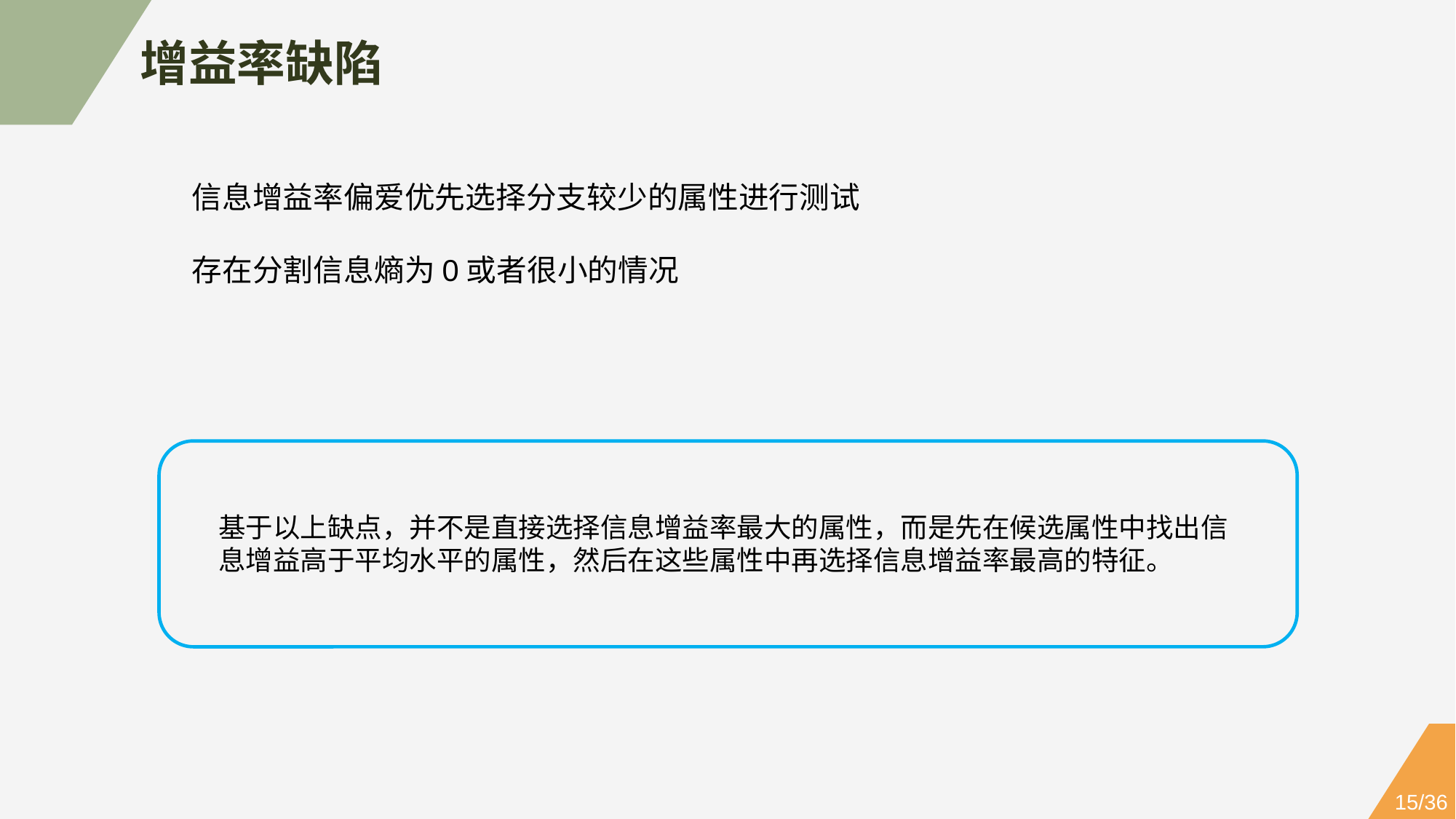

增益率缺陷
信息增益率偏爱优先选择分支较少的属性进行测试

存在分割信息熵为0或者很小的情况

基于以上缺点，并不是直接选择信息增益率最大的属性，而是先在候选属性中找出信息增益高于平均水平的属性，然后在这些属性中再选择信息增益率最高的特征。